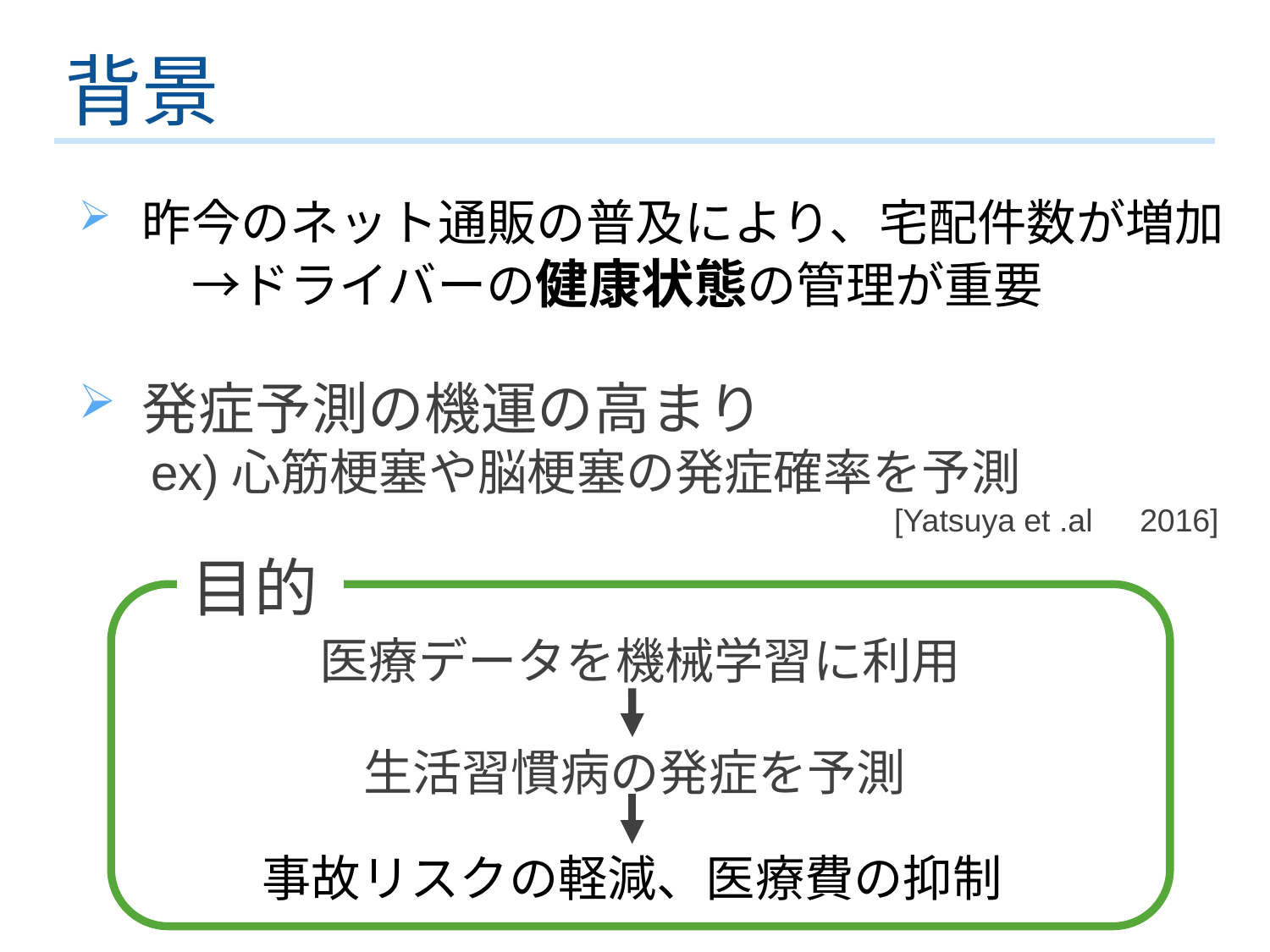

背景
昨今のネット通販の普及により、宅配件数が増加　→ドライバーの健康状態の管理が重要

発症予測の機運の高まり
　 ex)心筋梗塞や脳梗塞の発症確率を予測

[Yatsuya et .al　2016]
目的

医療データを機械学習に利用
生活習慣病の発症を予測
事故リスクの軽減、医療費の抑制